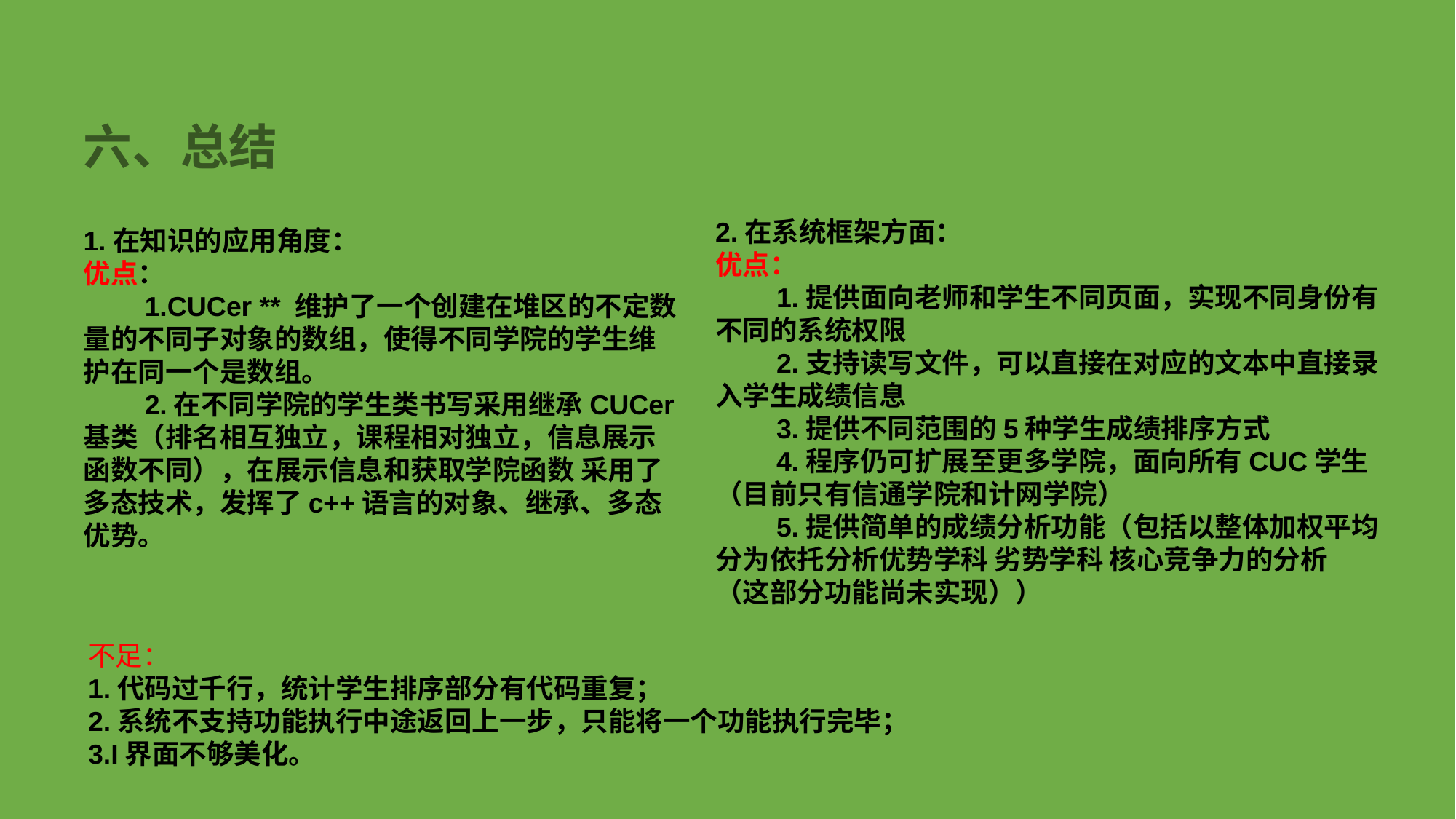

六、总结
2.在系统框架方面：
优点：
        1.提供面向老师和学生不同页面，实现不同身份有不同的系统权限
        2.支持读写文件，可以直接在对应的文本中直接录入学生成绩信息
        3.提供不同范围的5种学生成绩排序方式
        4.程序仍可扩展至更多学院，面向所有CUC学生（目前只有信通学院和计网学院）
        5.提供简单的成绩分析功能（包括以整体加权平均分为依托分析优势学科 劣势学科 核心竞争力的分析（这部分功能尚未实现））
1.在知识的应用角度：
优点：
        1.CUCer ** 维护了一个创建在堆区的不定数量的不同子对象的数组，使得不同学院的学生维护在同一个是数组。
        2.在不同学院的学生类书写采用继承CUCer基类（排名相互独立，课程相对独立，信息展示函数不同），在展示信息和获取学院函数 采用了多态技术，发挥了c++语言的对象、继承、多态优势。
不足：
1.代码过千行，统计学生排序部分有代码重复；
2.系统不支持功能执行中途返回上一步，只能将一个功能执行完毕；
3.I界面不够美化。